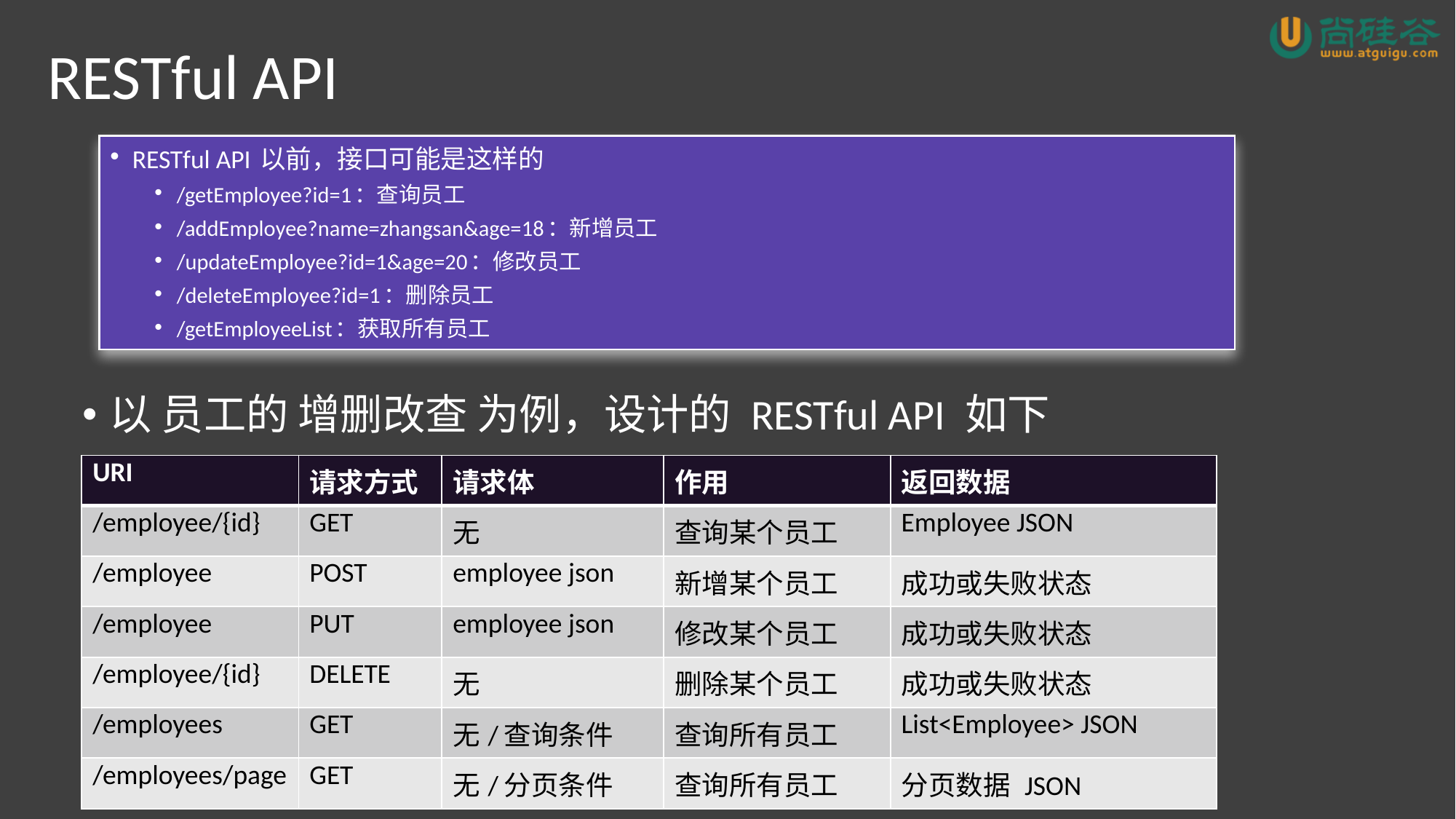

# RESTful API
RESTful API 以前，接口可能是这样的
/getEmployee?id=1：查询员工
/addEmployee?name=zhangsan&age=18：新增员工
/updateEmployee?id=1&age=20：修改员工
/deleteEmployee?id=1：删除员工
/getEmployeeList：获取所有员工
以 员工的 增删改查 为例，设计的 RESTful API 如下
| URI | 请求方式 | 请求体 | 作用 | 返回数据 |
| --- | --- | --- | --- | --- |
| /employee/{id} | GET | 无 | 查询某个员工 | Employee JSON |
| /employee | POST | employee json | 新增某个员工 | 成功或失败状态 |
| /employee | PUT | employee json | 修改某个员工 | 成功或失败状态 |
| /employee/{id} | DELETE | 无 | 删除某个员工 | 成功或失败状态 |
| /employees | GET | 无/查询条件 | 查询所有员工 | List<Employee> JSON |
| /employees/page | GET | 无/分页条件 | 查询所有员工 | 分页数据 JSON |